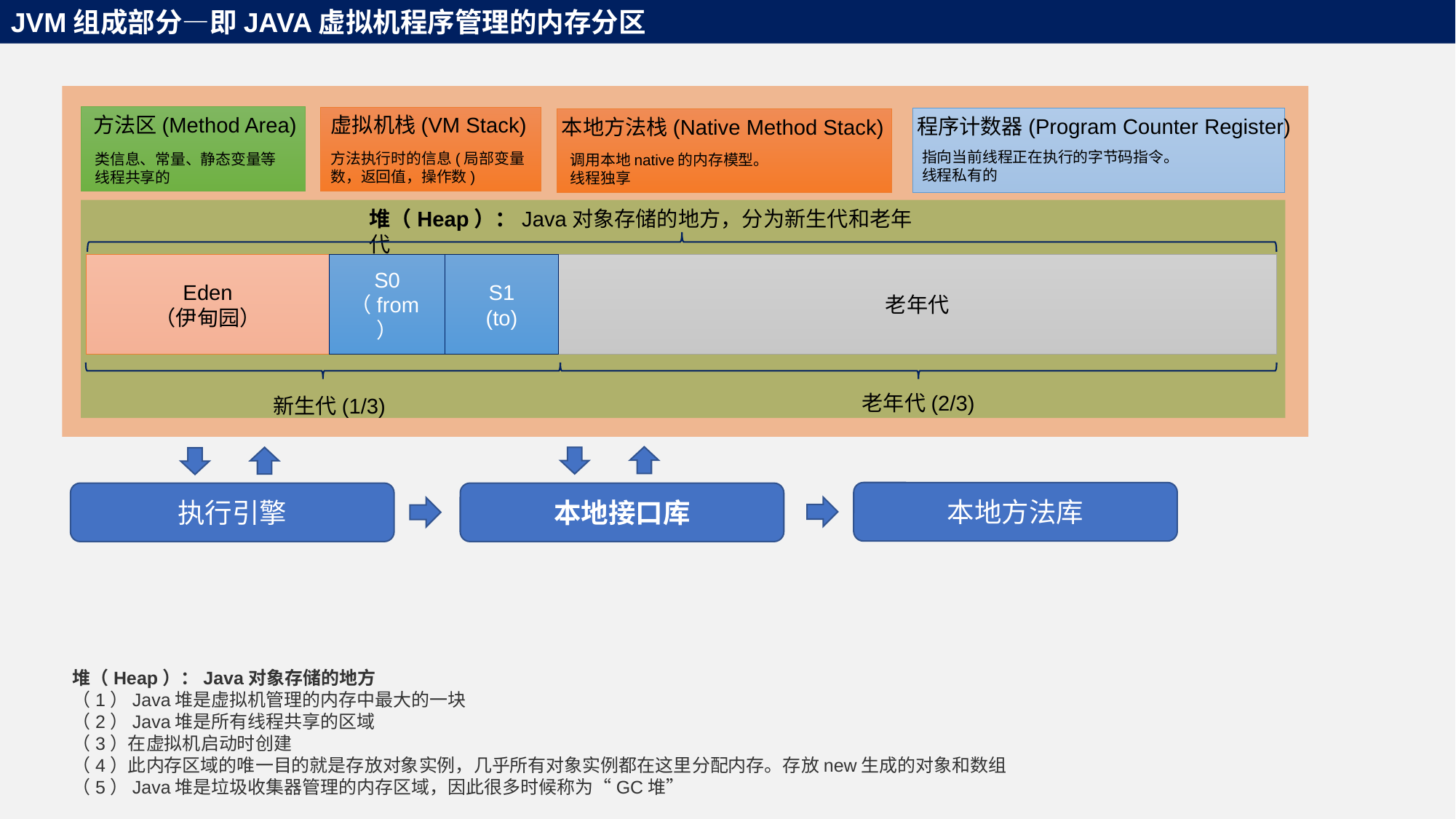

JVM组成部分—即JAVA虚拟机程序管理的内存分区

虚拟机栈(VM Stack)

方法执行时的信息(局部变量
数，返回值，操作数)

方法区(Method Area)
类信息、常量、静态变量等
线程共享的

程序计数器(Program Counter Register)
指向当前线程正在执行的字节码指令。
线程私有的
本地方法栈(Native Method Stack)

调用本地native的内存模型。
线程独享

堆（Heap）：Java对象存储的地方，分为新生代和老年代

Eden
（伊甸园）
S0
（from）
S1
(to)
老年代
老年代(2/3)
新生代(1/3)

本地方法库
本地接口库
执行引擎

堆（Heap）：Java对象存储的地方
（1）Java堆是虚拟机管理的内存中最大的一块
（2）Java堆是所有线程共享的区域
（3）在虚拟机启动时创建
（4）此内存区域的唯一目的就是存放对象实例，几乎所有对象实例都在这里分配内存。存放new生成的对象和数组
（5）Java堆是垃圾收集器管理的内存区域，因此很多时候称为“GC堆”